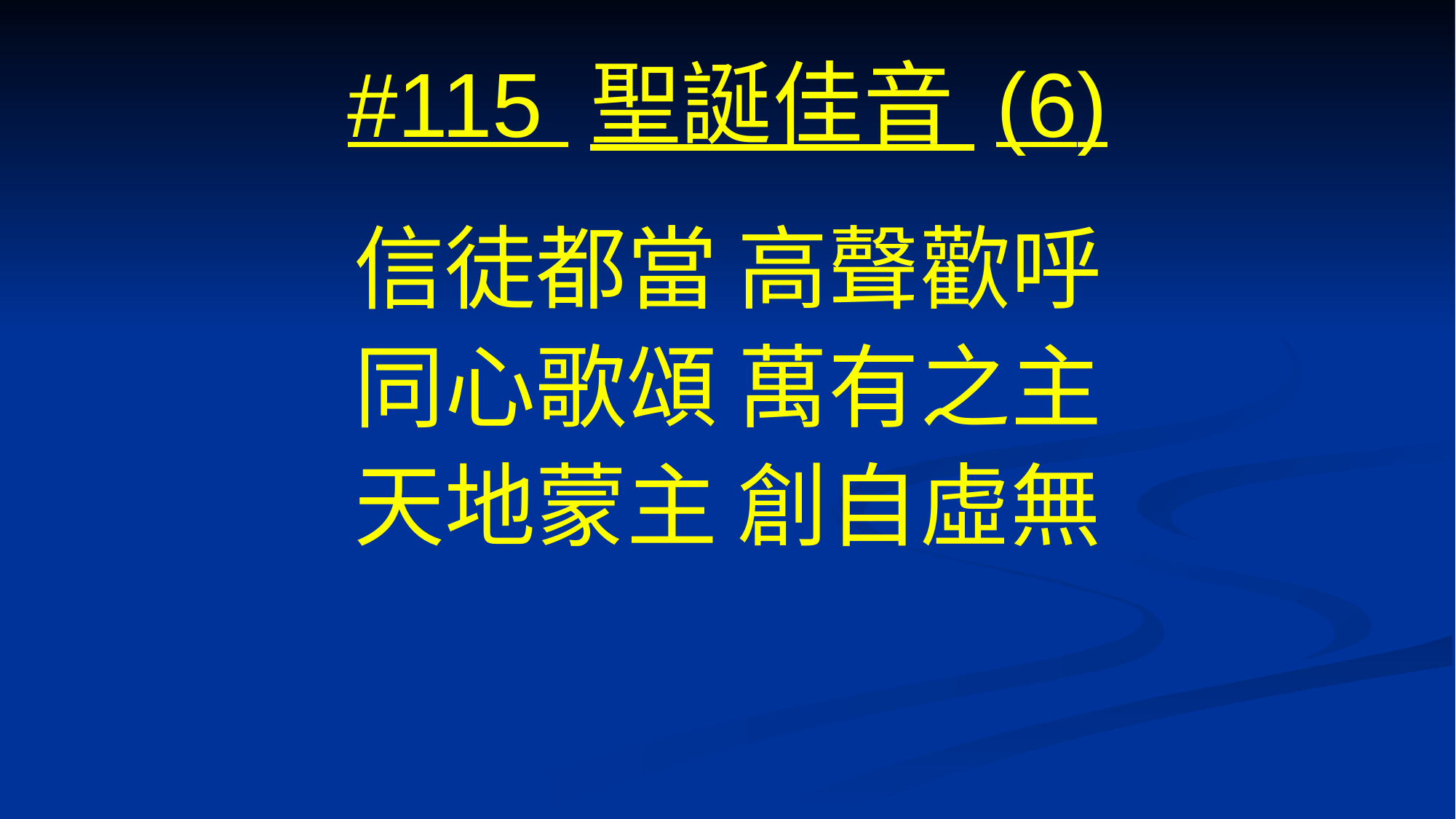

# #115 聖誕佳音 (6)
信徒都當 高聲歡呼
同心歌頌 萬有之主
天地蒙主 創自虛無